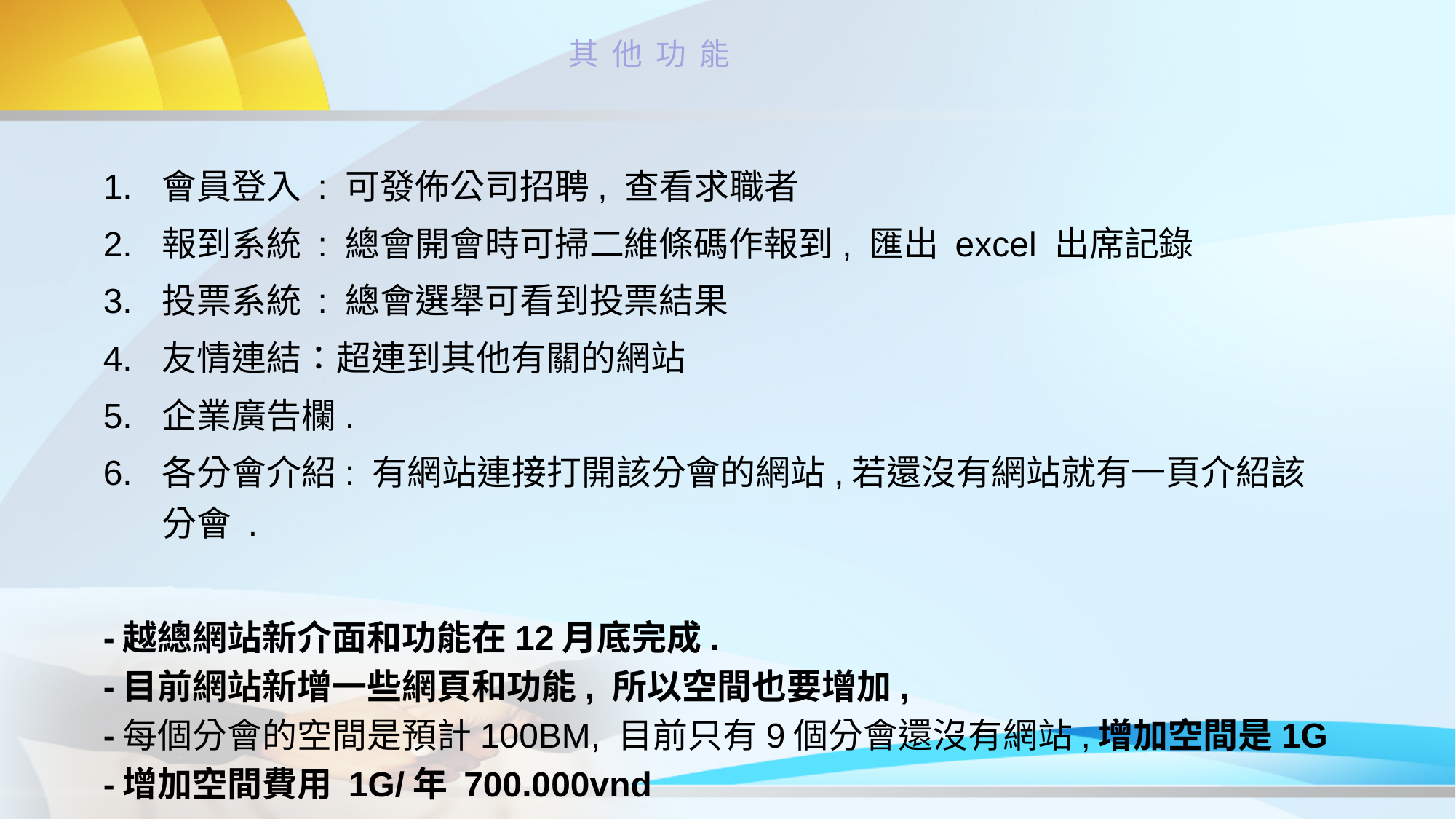

其  他  功  能
會員登入 : 可發佈公司招聘, 查看求職者
報到系統 : 總會開會時可掃二維條碼作報到, 匯出 excel 出席記錄
投票系統 : 總會選舉可看到投票結果
友情連結：超連到其他有關的網站
企業廣告欄.
各分會介紹: 有網站連接打開該分會的網站,若還沒有網站就有一頁介紹該分會 .

-越總網站新介面和功能在12月底完成.
-目前網站新增一些網頁和功能, 所以空間也要增加,
-每個分會的空間是預計100BM, 目前只有9個分會還沒有網站,增加空間是1G
-增加空間費用 1G/年 700.000vnd